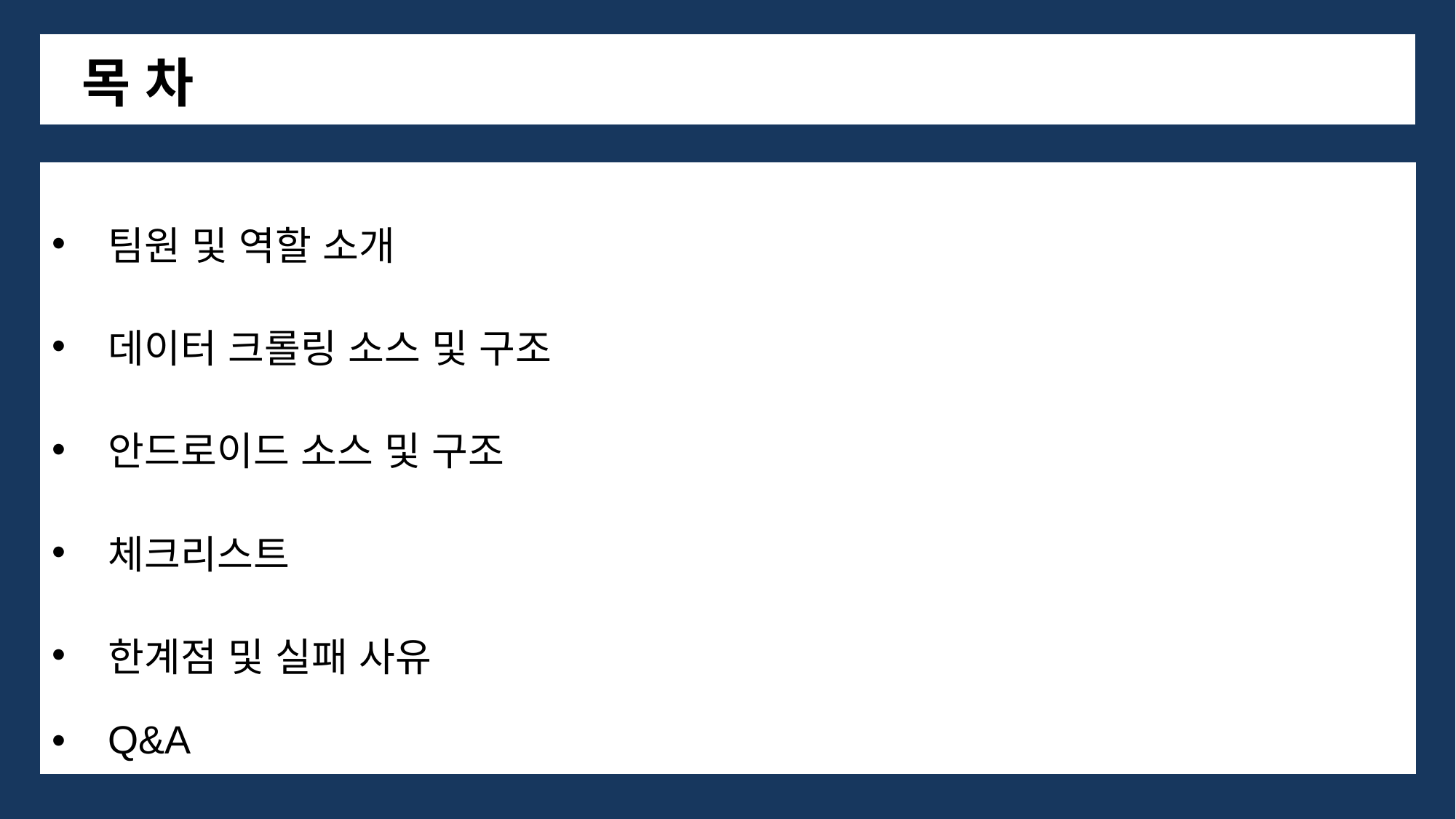

| 목 차 |
| --- |
| 팀원 및 역할 소개 데이터 크롤링 소스 및 구조 안드로이드 소스 및 구조 체크리스트 한계점 및 실패 사유 Q&A |
| --- |